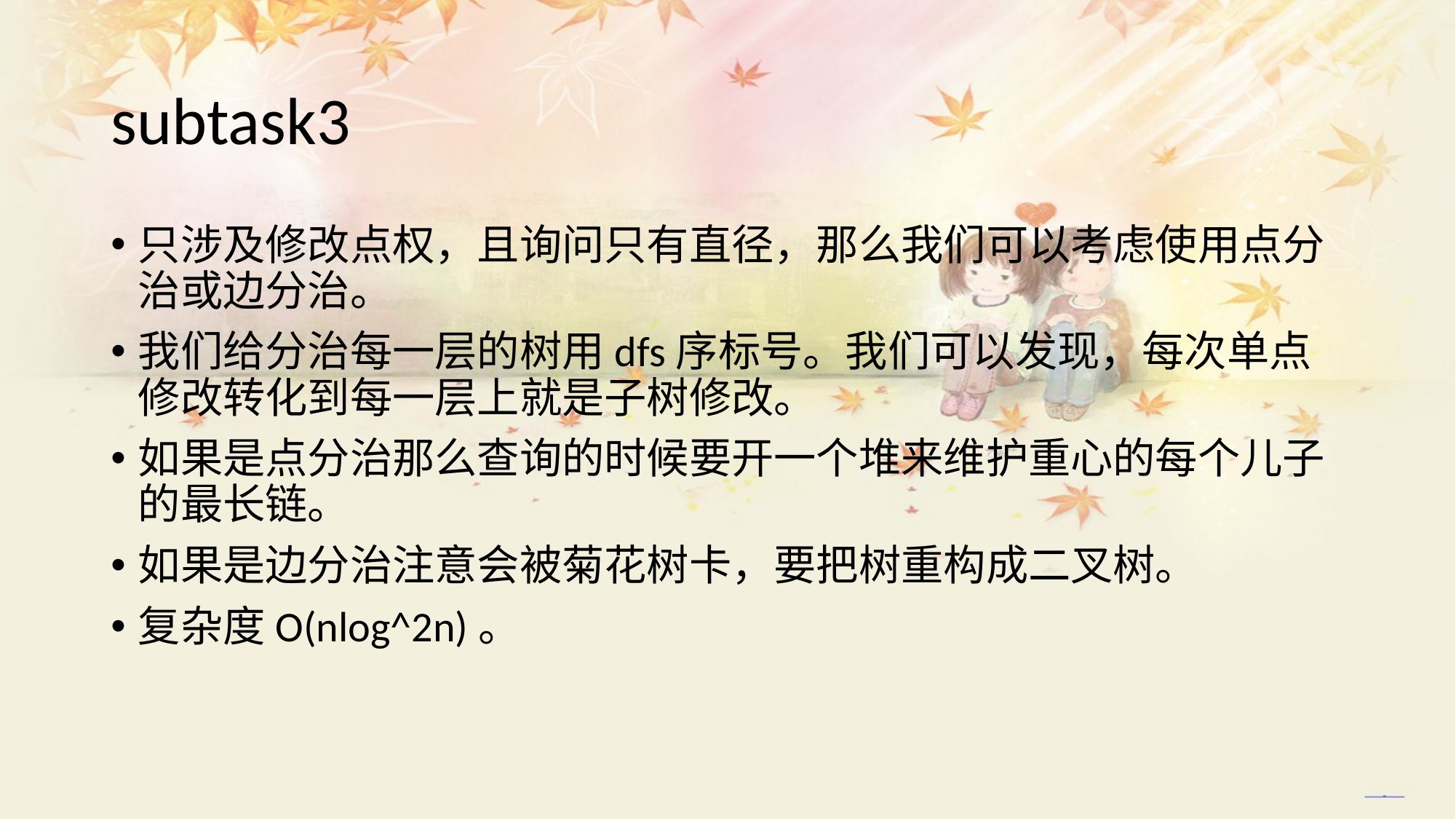

# subtask3
只涉及修改点权，且询问只有直径，那么我们可以考虑使用点分治或边分治。
我们给分治每一层的树用dfs序标号。我们可以发现，每次单点修改转化到每一层上就是子树修改。
如果是点分治那么查询的时候要开一个堆来维护重心的每个儿子的最长链。
如果是边分治注意会被菊花树卡，要把树重构成二叉树。
复杂度O(nlog^2n)。